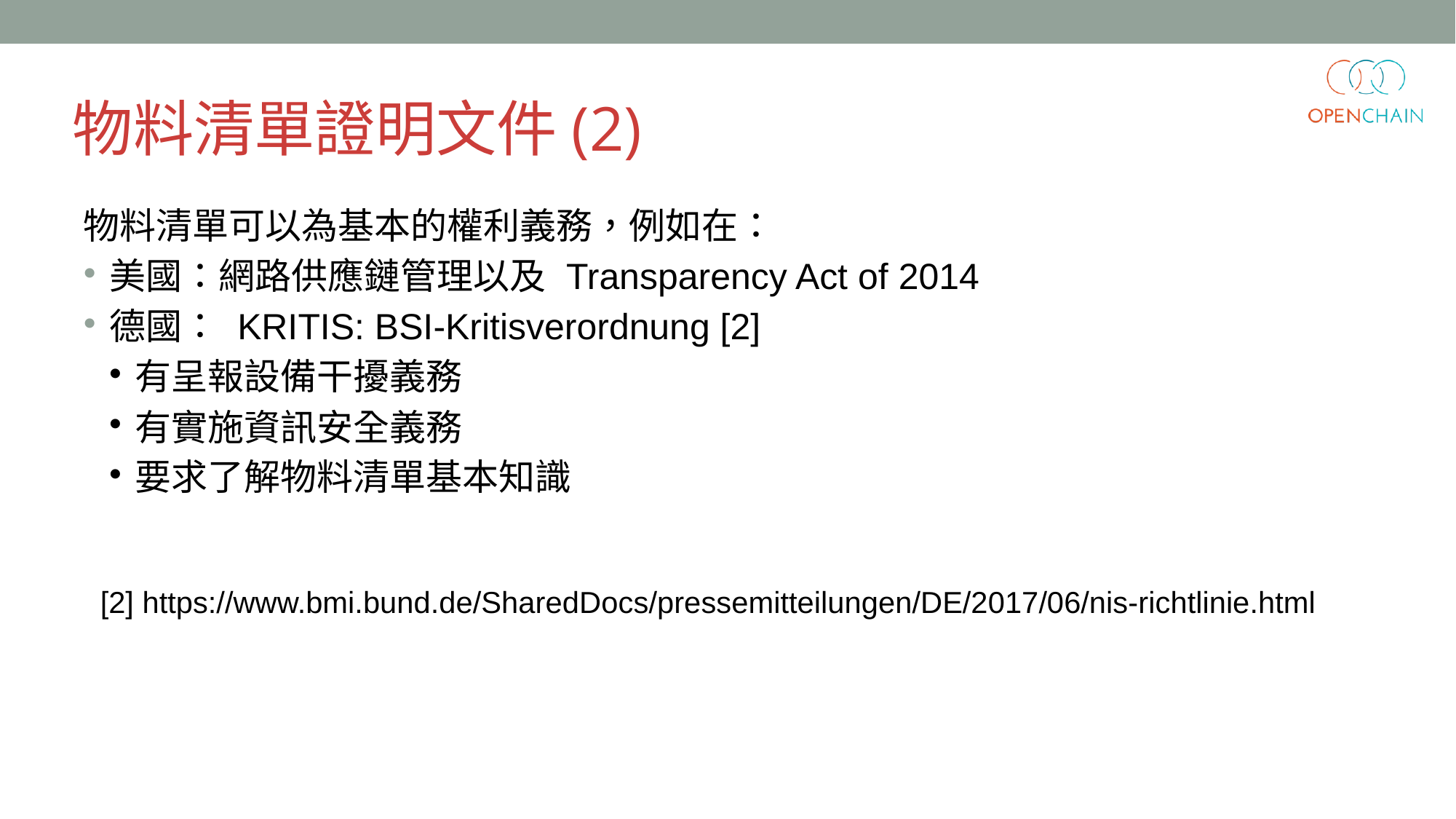

物料清單證明文件(2)
物料清單可以為基本的權利義務，例如在：
美國：網路供應鏈管理以及 Transparency Act of 2014
德國： KRITIS: BSI-Kritisverordnung [2]
有呈報設備干擾義務
有實施資訊安全義務
要求了解物料清單基本知識
[2] https://www.bmi.bund.de/SharedDocs/pressemitteilungen/DE/2017/06/nis-richtlinie.html